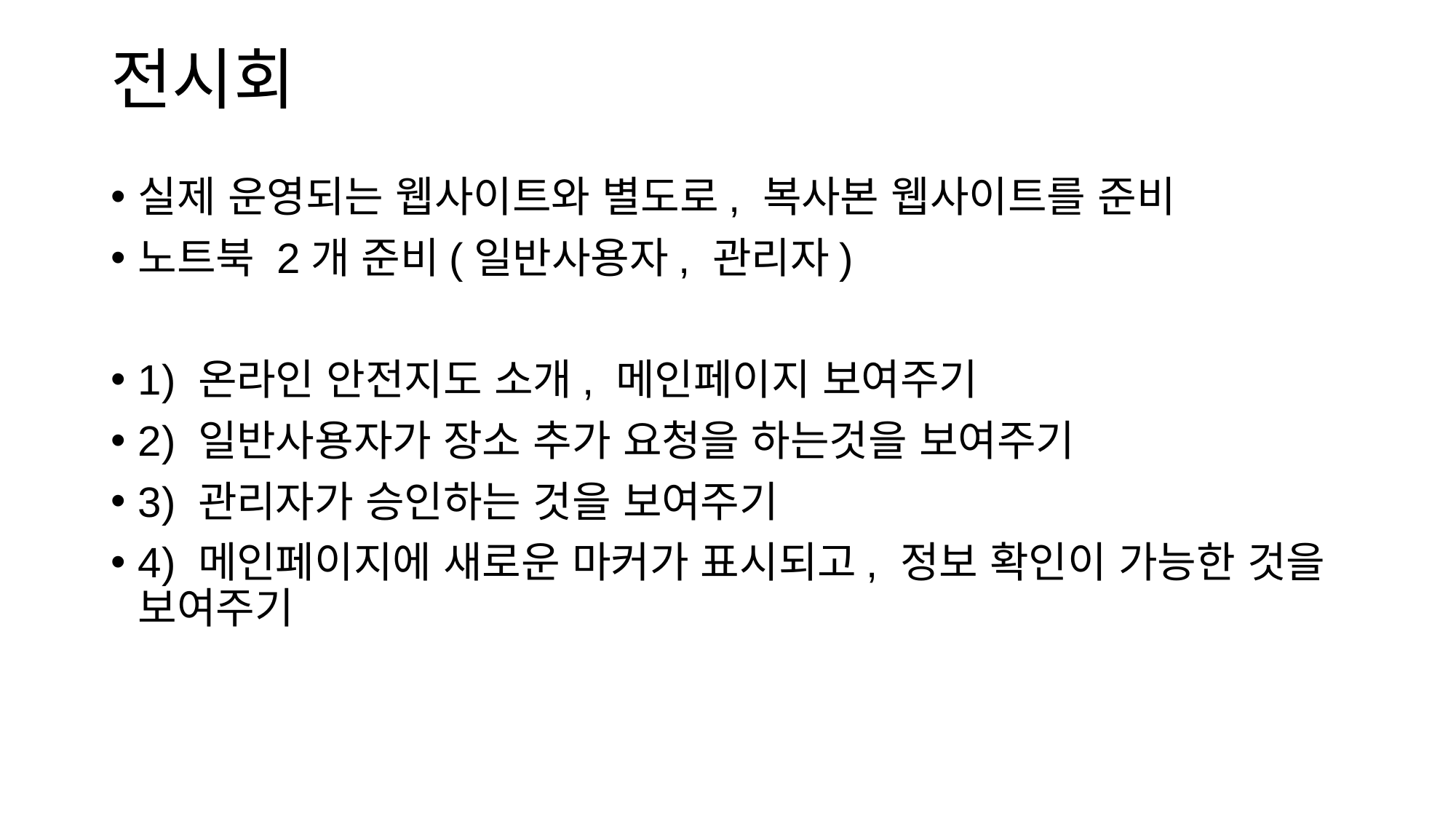

# 전시회
실제 운영되는 웹사이트와 별도로, 복사본 웹사이트를 준비
노트북 2개 준비(일반사용자, 관리자)

1) 온라인 안전지도 소개, 메인페이지 보여주기
2) 일반사용자가 장소 추가 요청을 하는것을 보여주기
3) 관리자가 승인하는 것을 보여주기
4) 메인페이지에 새로운 마커가 표시되고, 정보 확인이 가능한 것을 보여주기